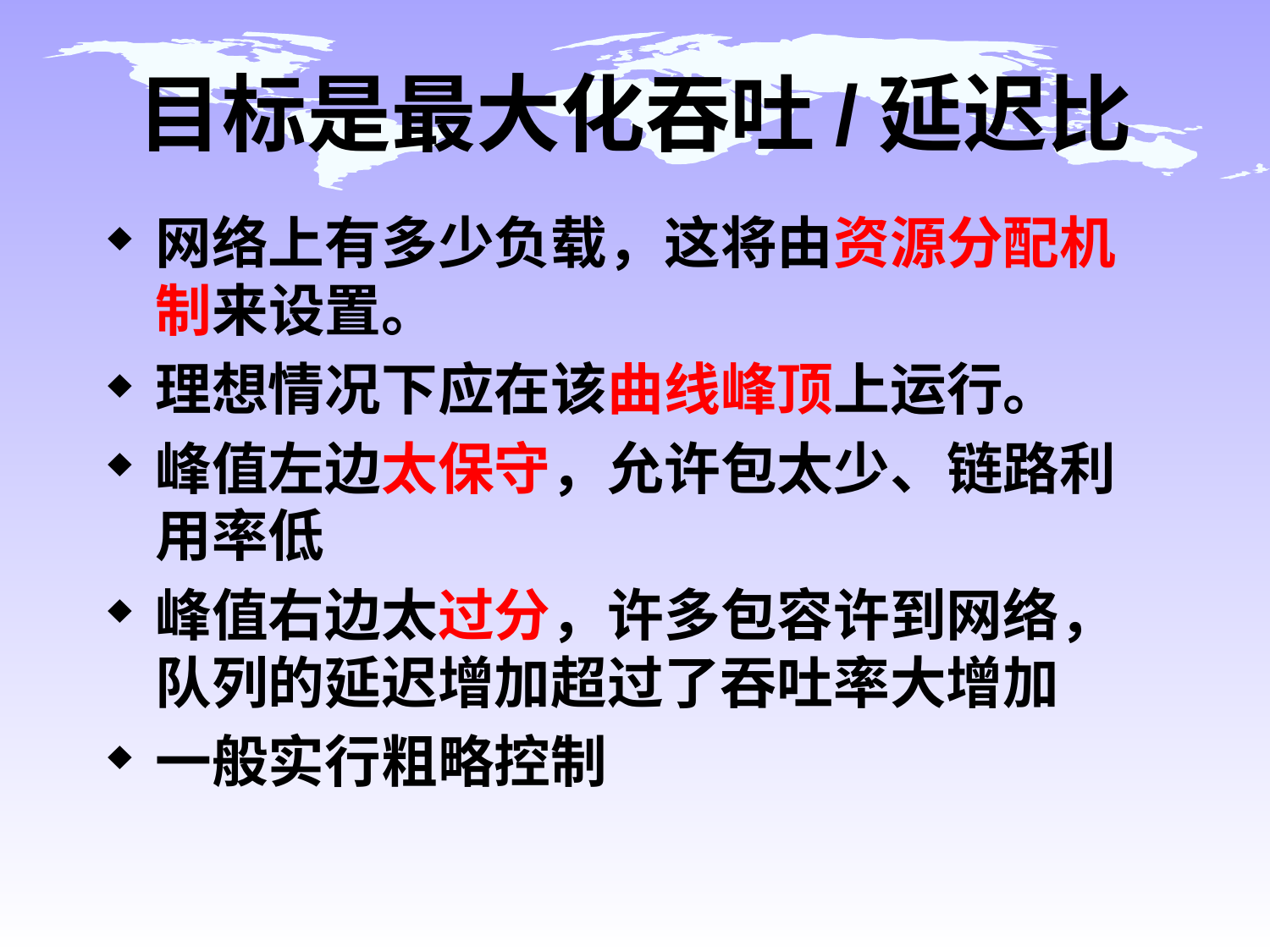

# 目标是最大化吞吐/延迟比
网络上有多少负载，这将由资源分配机制来设置。
理想情况下应在该曲线峰顶上运行。
峰值左边太保守，允许包太少、链路利用率低
峰值右边太过分，许多包容许到网络，队列的延迟增加超过了吞吐率大增加
一般实行粗略控制